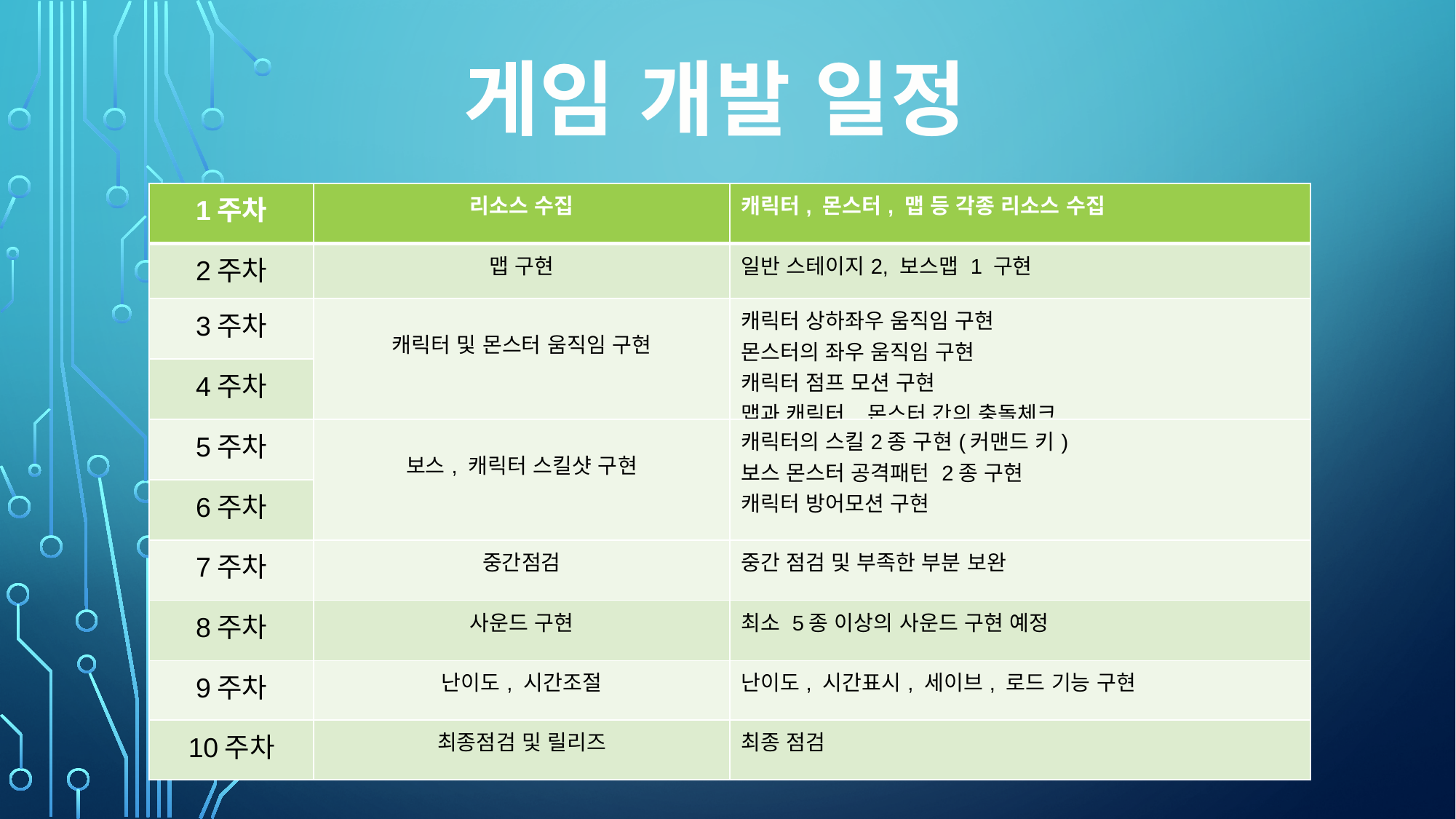

게임 개발 일정
| 1주차 | 리소스 수집 | 캐릭터, 몬스터, 맵 등 각종 리소스 수집 |
| --- | --- | --- |
| 2주차 | 맵 구현 | 일반 스테이지2, 보스맵 1 구현 |
| 3주차 | 캐릭터 및 몬스터 움직임 구현 | 캐릭터 상하좌우 움직임 구현 몬스터의 좌우 움직임 구현 캐릭터 점프 모션 구현 맵과 캐릭터, 몬스터 간의 충돌체크 |
| 4주차 |  |  |
| 5주차 | 보스, 캐릭터 스킬샷 구현 | 캐릭터의 스킬2종 구현(커맨드 키) 보스 몬스터 공격패턴 2종 구현 캐릭터 방어모션 구현 |
| 6주차 |  |  |
| 7주차 | 중간점검 | 중간 점검 및 부족한 부분 보완 |
| 8주차 | 사운드 구현 | 최소 5종 이상의 사운드 구현 예정 |
| 9주차 | 난이도, 시간조절 | 난이도, 시간표시, 세이브, 로드 기능 구현 |
| 10주차 | 최종점검 및 릴리즈 | 최종 점검 |